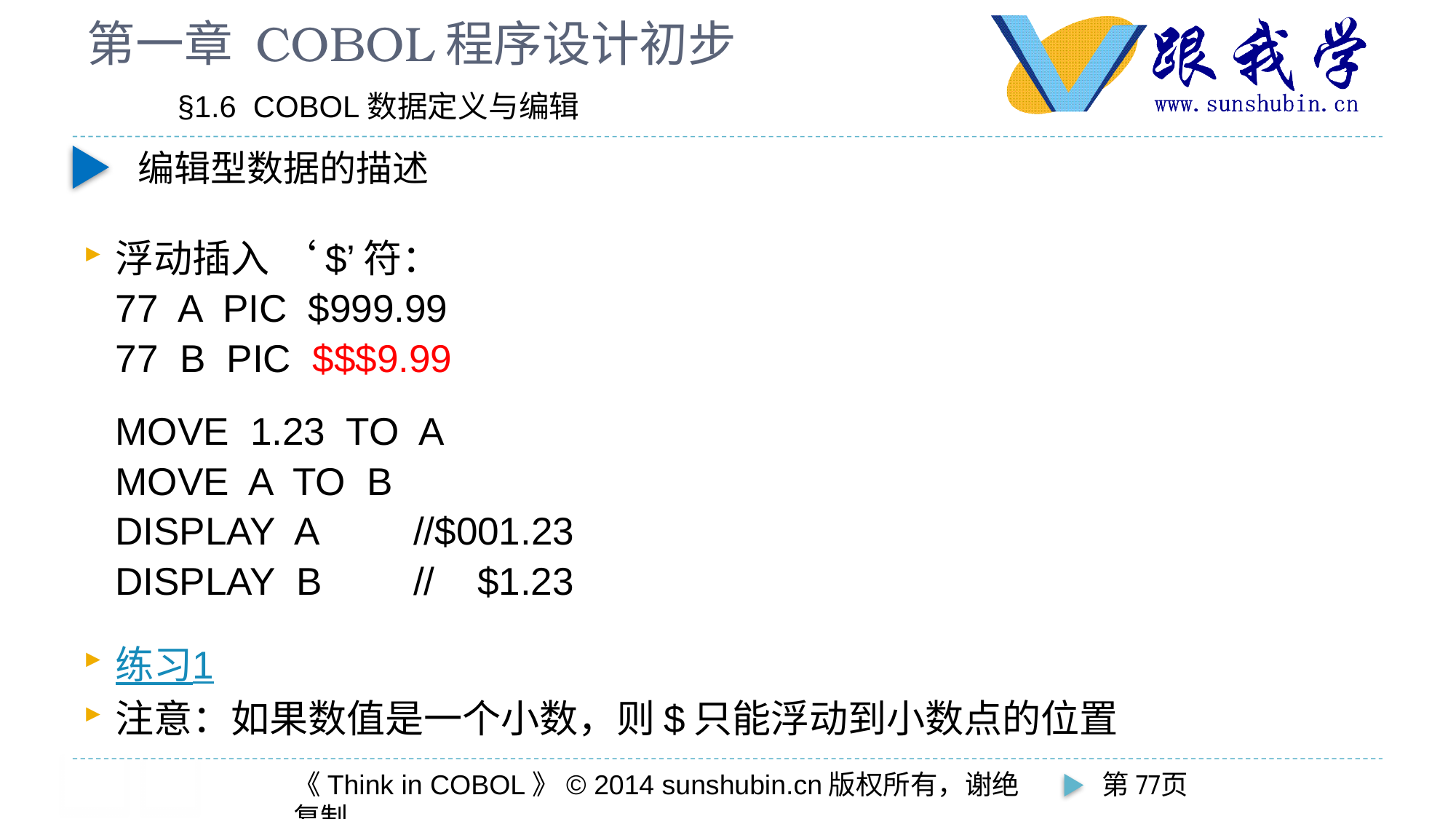

# 第一章 COBOL程序设计初步
 §1.6  COBOL数据定义与编辑
编辑型数据的描述

浮动插入 ‘$’符：
	77  A  PIC  $999.99
	77  B  PIC  $$$9.99

	MOVE  1.23  TO  A
	MOVE  A  TO  B
	DISPLAY  A	//$001.23
	DISPLAY  B	//    $1.23

练习1
注意：如果数值是一个小数，则$只能浮动到小数点的位置